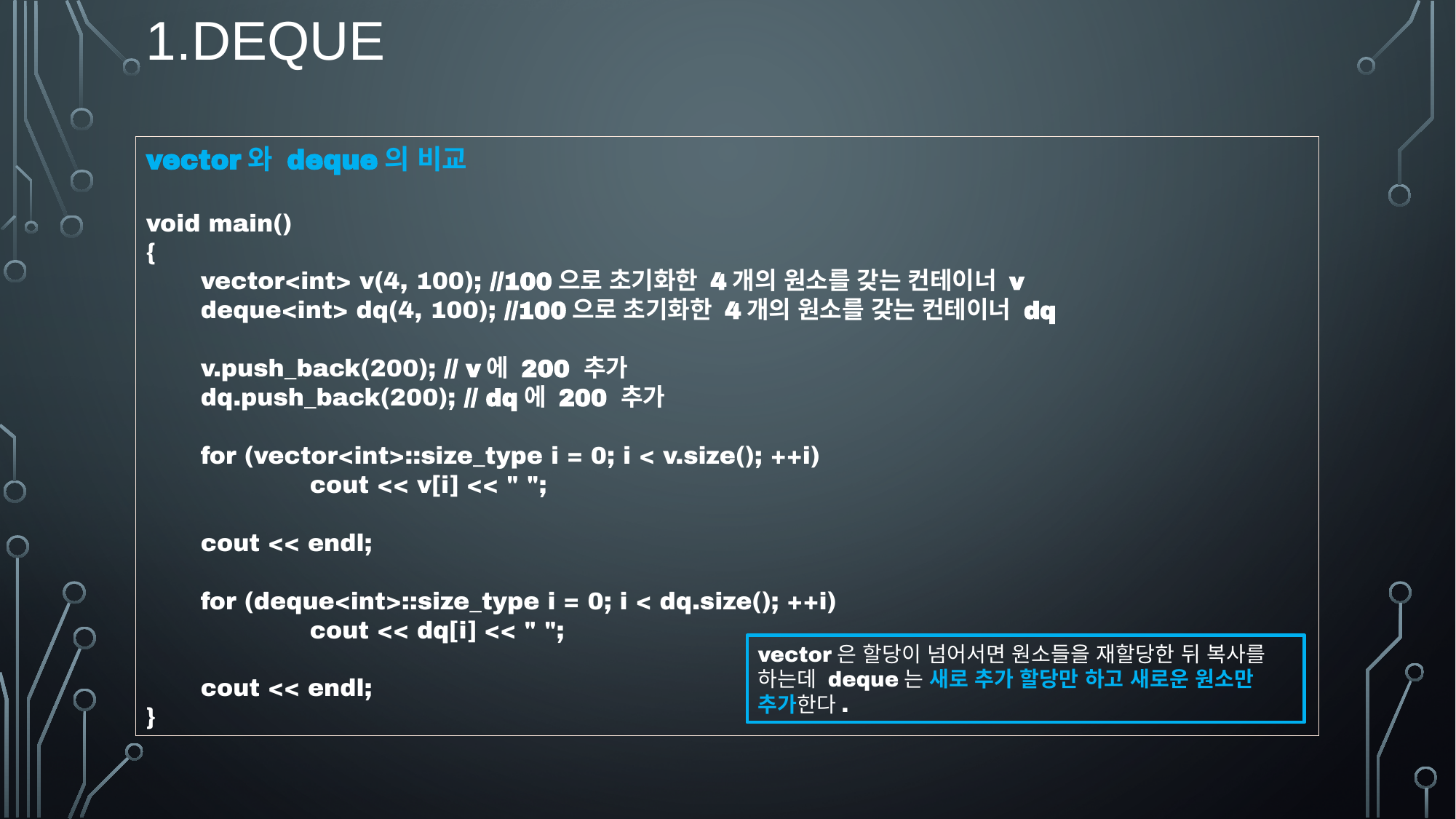

# 1.deque
vector와 deque의 비교

void main()
{
vector<int> v(4, 100); //100으로 초기화한 4개의 원소를 갖는 컨테이너 v
deque<int> dq(4, 100); //100으로 초기화한 4개의 원소를 갖는 컨테이너 dq

v.push_back(200); // v에 200 추가
dq.push_back(200); // dq에 200 추가

for (vector<int>::size_type i = 0; i < v.size(); ++i)
	cout << v[i] << " ";

cout << endl;

for (deque<int>::size_type i = 0; i < dq.size(); ++i)
	cout << dq[i] << " ";

cout << endl;
}
vector은 할당이 넘어서면 원소들을 재할당한 뒤 복사를 하는데 deque는 새로 추가 할당만 하고 새로운 원소만 추가한다.